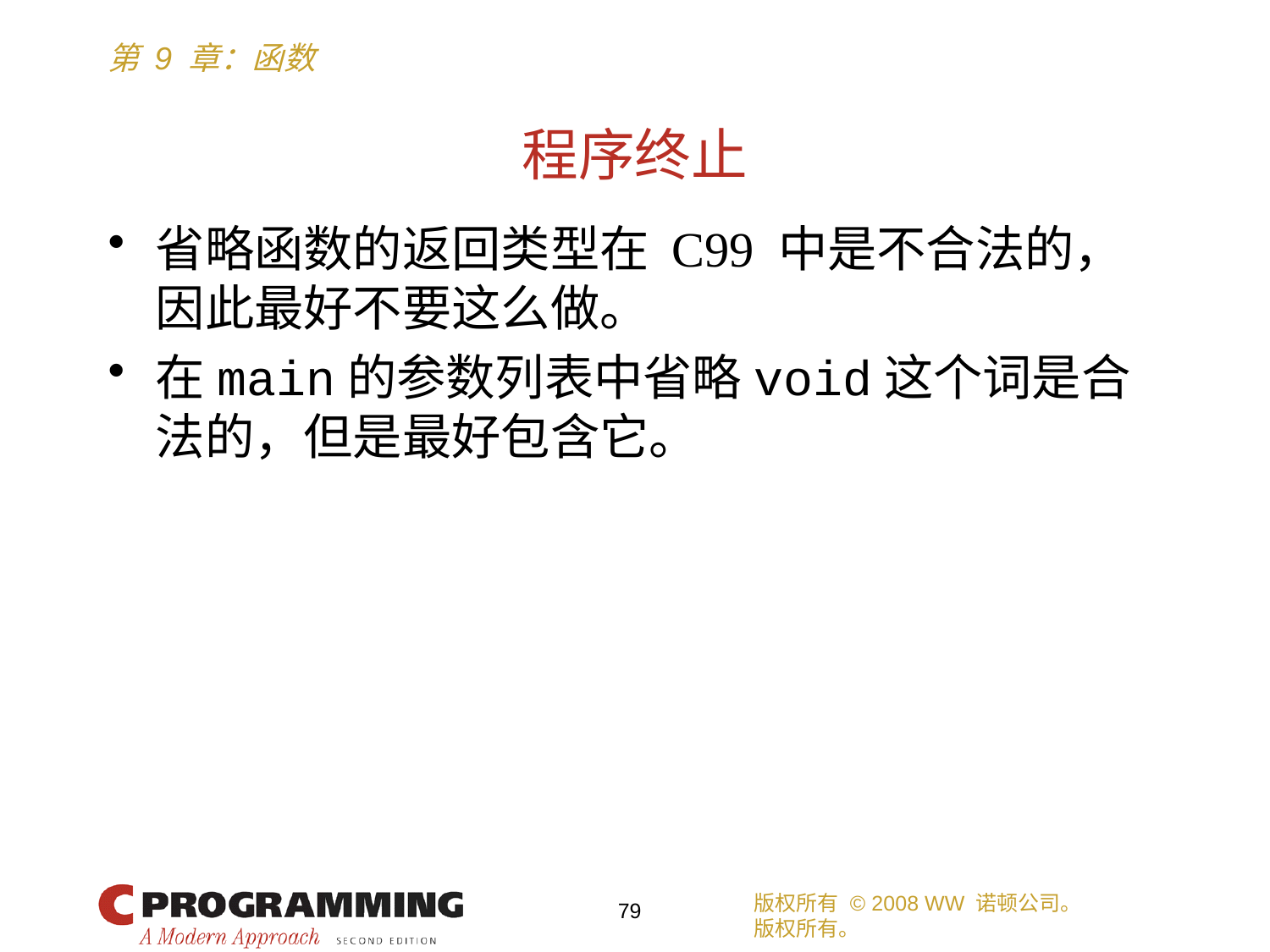

# 程序终止
省略函数的返回类型在 C99 中是不合法的，因此最好不要这么做。
在main的参数列表中省略void这个词是合法的，但是最好包含它。
版权所有 © 2008 WW 诺顿公司。
版权所有。
79